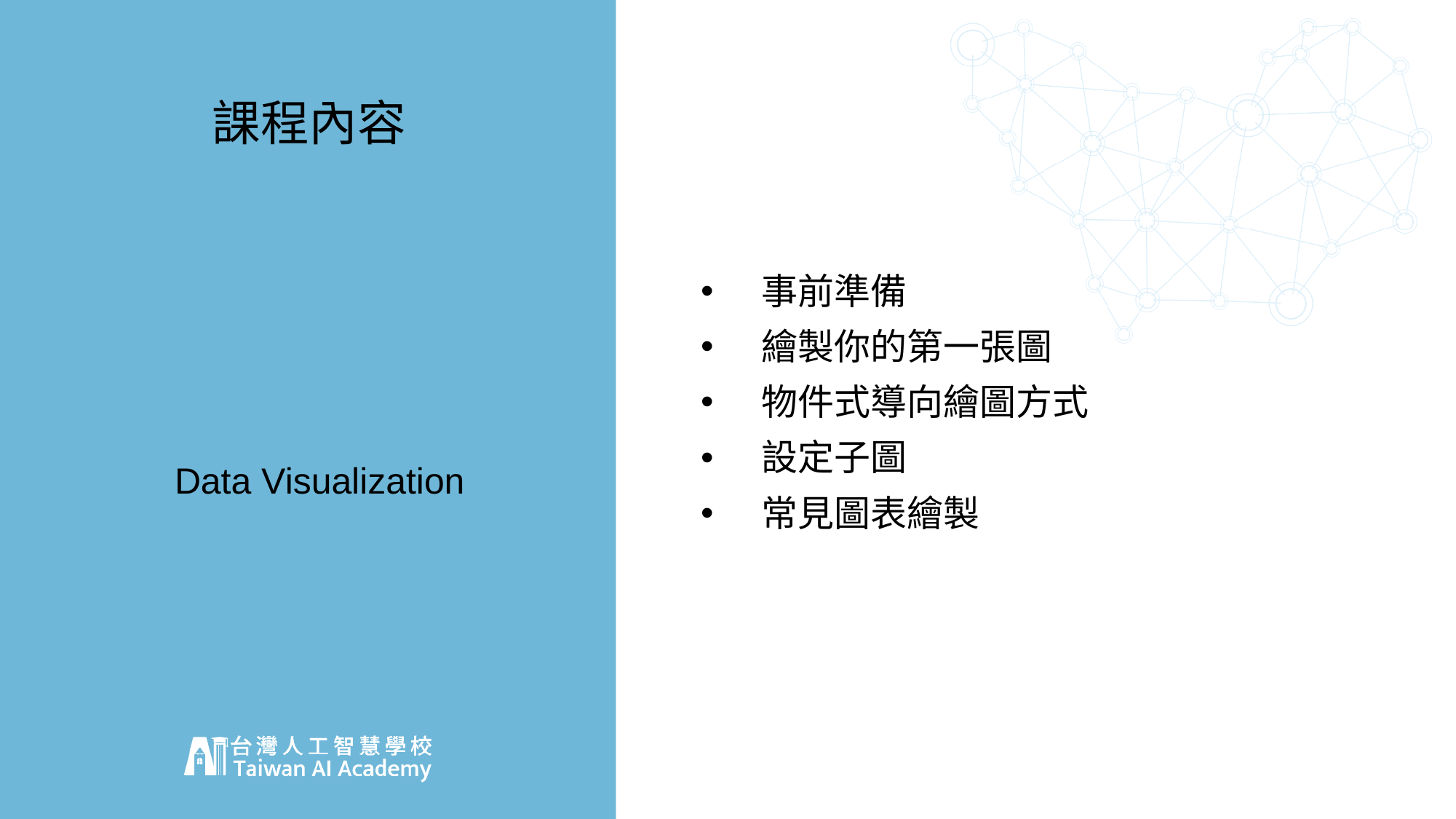

# 課程內容

事前準備
繪製你的第一張圖
物件式導向繪圖方式
設定子圖
常見圖表繪製

Data Visualization